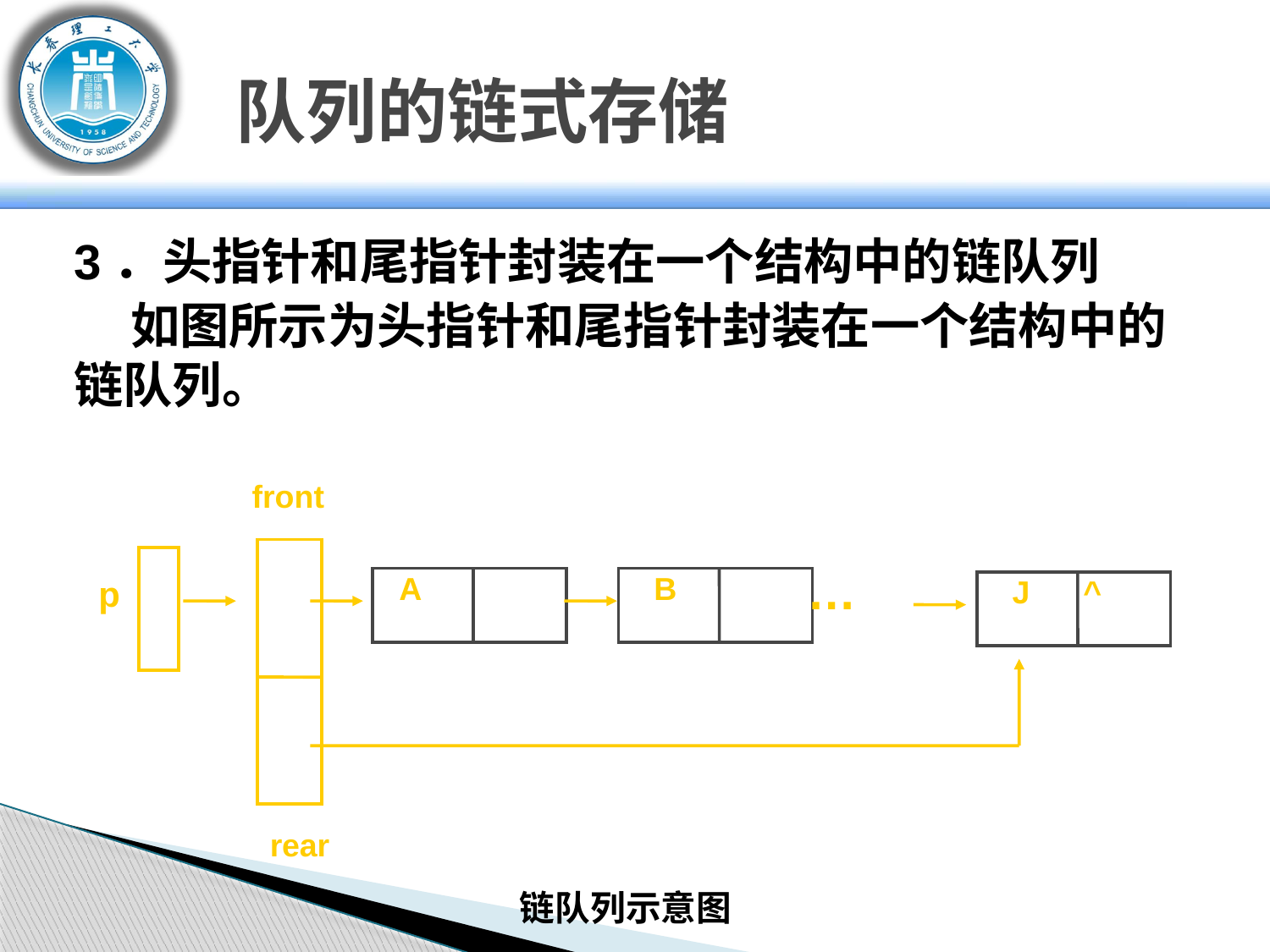

# 队列的链式存储

3．头指针和尾指针封装在一个结构中的链队列
    如图所示为头指针和尾指针封装在一个结构中的链队列。
   front

…
   A

    B

p
    J      ^

     rear

链队列示意图